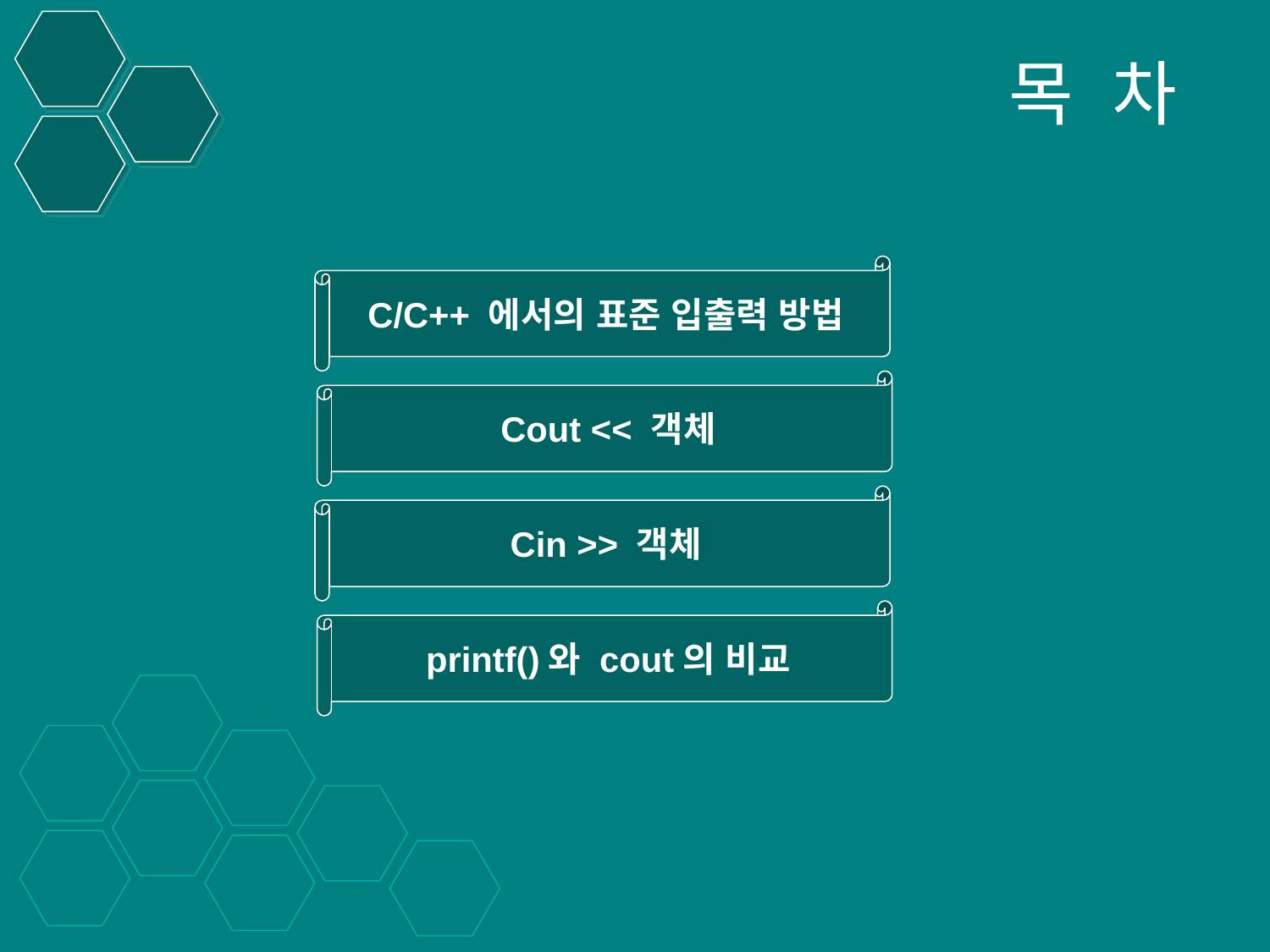

# 목  차
C/C++ 에서의 표준 입출력 방법
Cout << 객체
Cin >> 객체
printf()와 cout의 비교